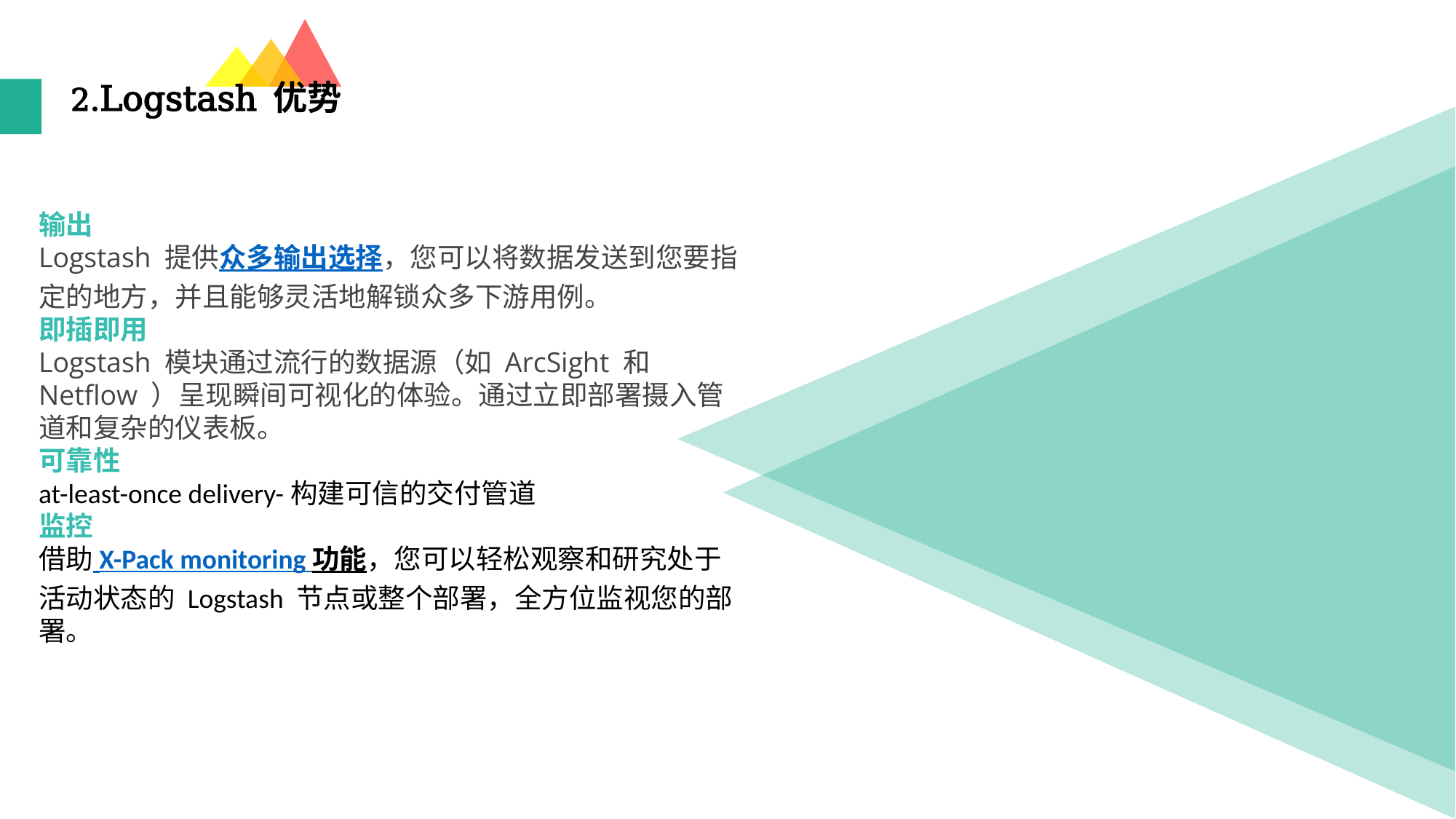

# 2.Logstash 优势

输出
Logstash 提供众多输出选择，您可以将数据发送到您要指定的地方，并且能够灵活地解锁众多下游用例。
即插即用
Logstash 模块通过流行的数据源（如 ArcSight 和 Netflow ）呈现瞬间可视化的体验。通过立即部署摄入管道和复杂的仪表板。
可靠性
at-least-once delivery-构建可信的交付管道
监控
借助 X-Pack monitoring 功能，您可以轻松观察和研究处于活动状态的 Logstash 节点或整个部署，全方位监视您的部署。